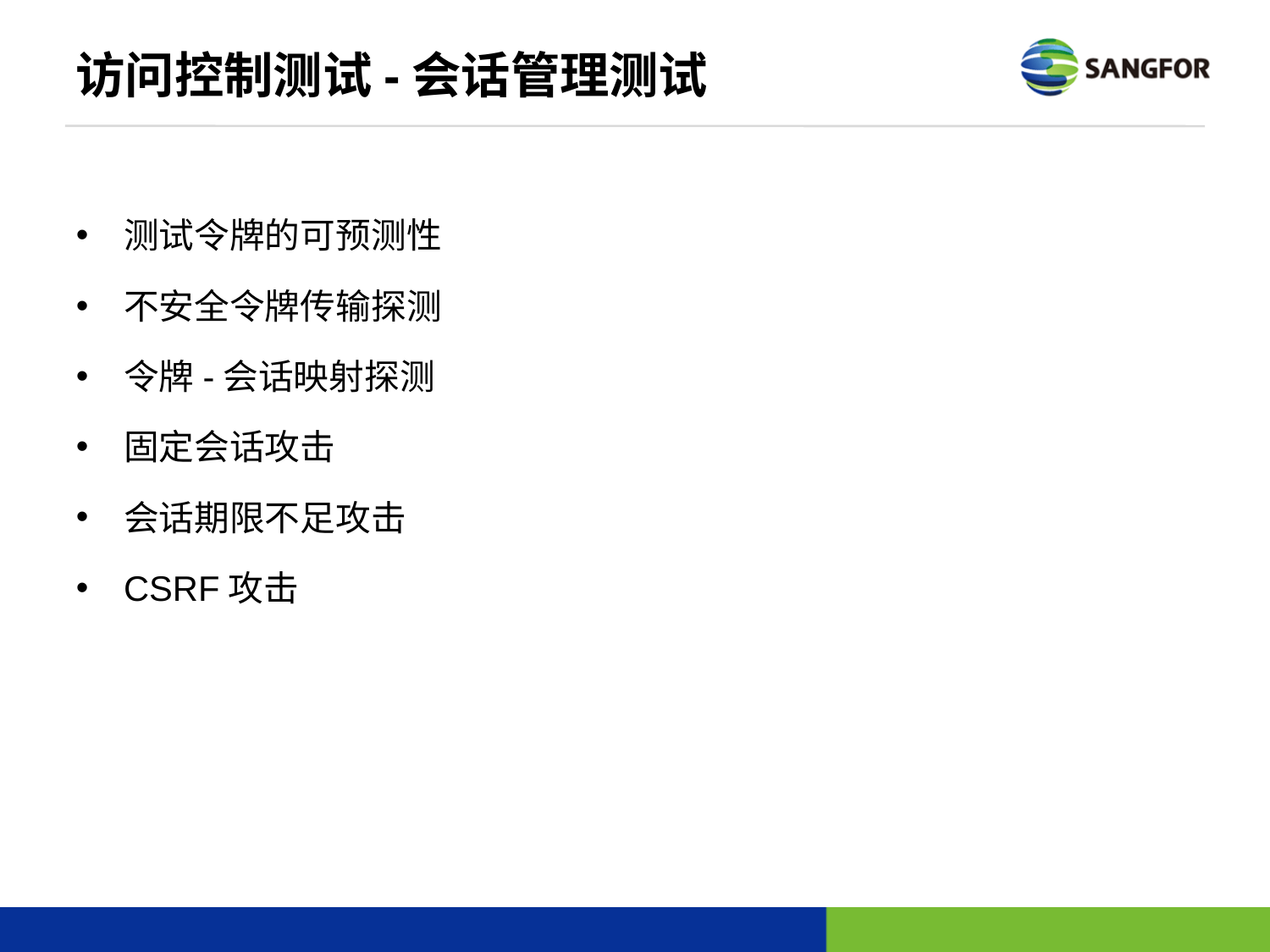

# 访问控制测试-会话管理测试
测试令牌的可预测性
不安全令牌传输探测
令牌-会话映射探测
固定会话攻击
会话期限不足攻击
CSRF攻击